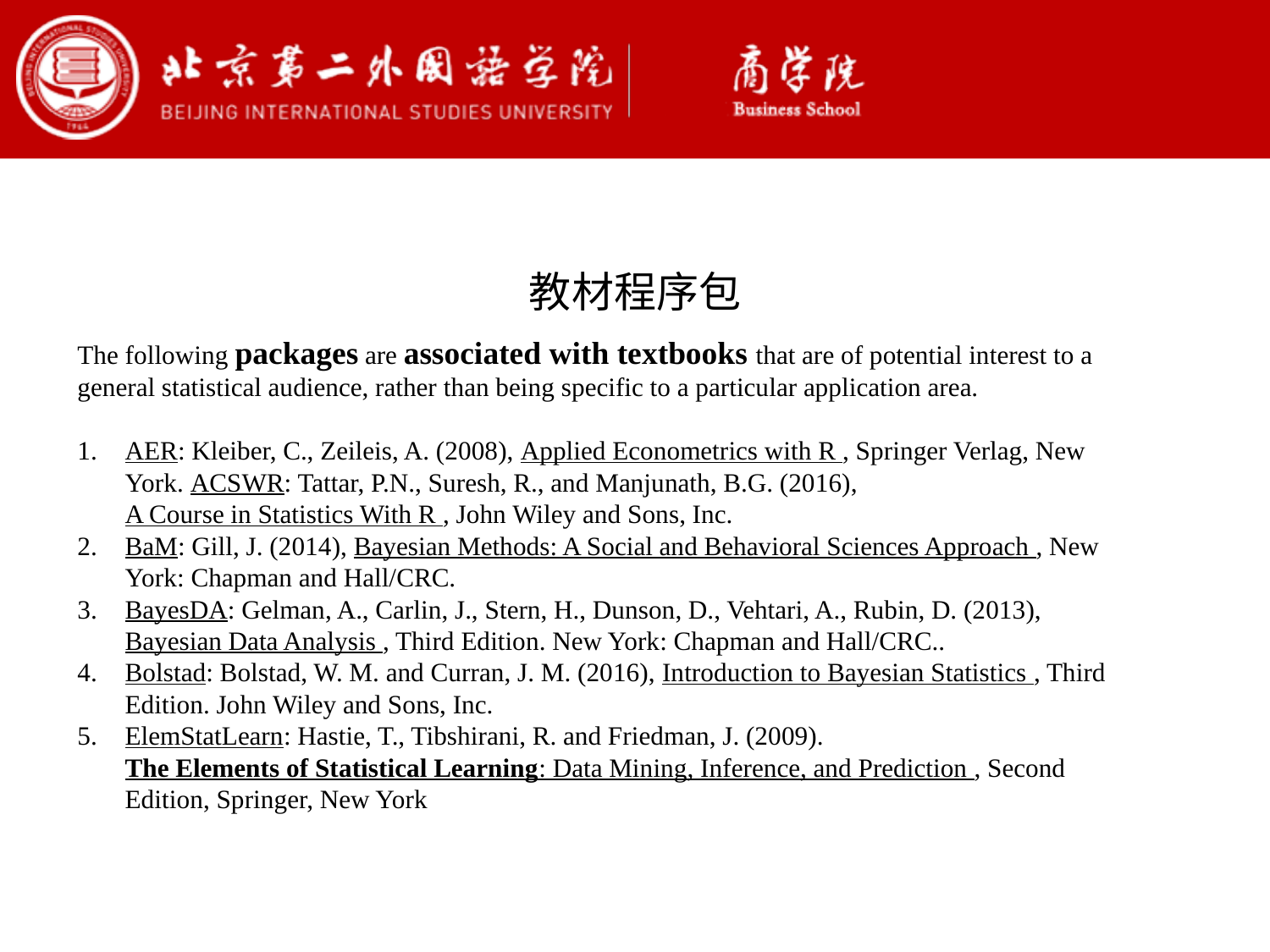

教材程序包
The following packages are associated with textbooks that are of potential interest to a general statistical audience, rather than being specific to a particular application area.

AER: Kleiber, C., Zeileis, A. (2008), Applied Econometrics with R , Springer Verlag, New York. ACSWR: Tattar, P.N., Suresh, R., and Manjunath, B.G. (2016), A Course in Statistics With R , John Wiley and Sons, Inc.
BaM: Gill, J. (2014), Bayesian Methods: A Social and Behavioral Sciences Approach , New York: Chapman and Hall/CRC.
BayesDA: Gelman, A., Carlin, J., Stern, H., Dunson, D., Vehtari, A., Rubin, D. (2013), Bayesian Data Analysis , Third Edition. New York: Chapman and Hall/CRC..
Bolstad: Bolstad, W. M. and Curran, J. M. (2016), Introduction to Bayesian Statistics , Third Edition. John Wiley and Sons, Inc.
ElemStatLearn: Hastie, T., Tibshirani, R. and Friedman, J. (2009). The Elements of Statistical Learning: Data Mining, Inference, and Prediction , Second Edition, Springer, New York